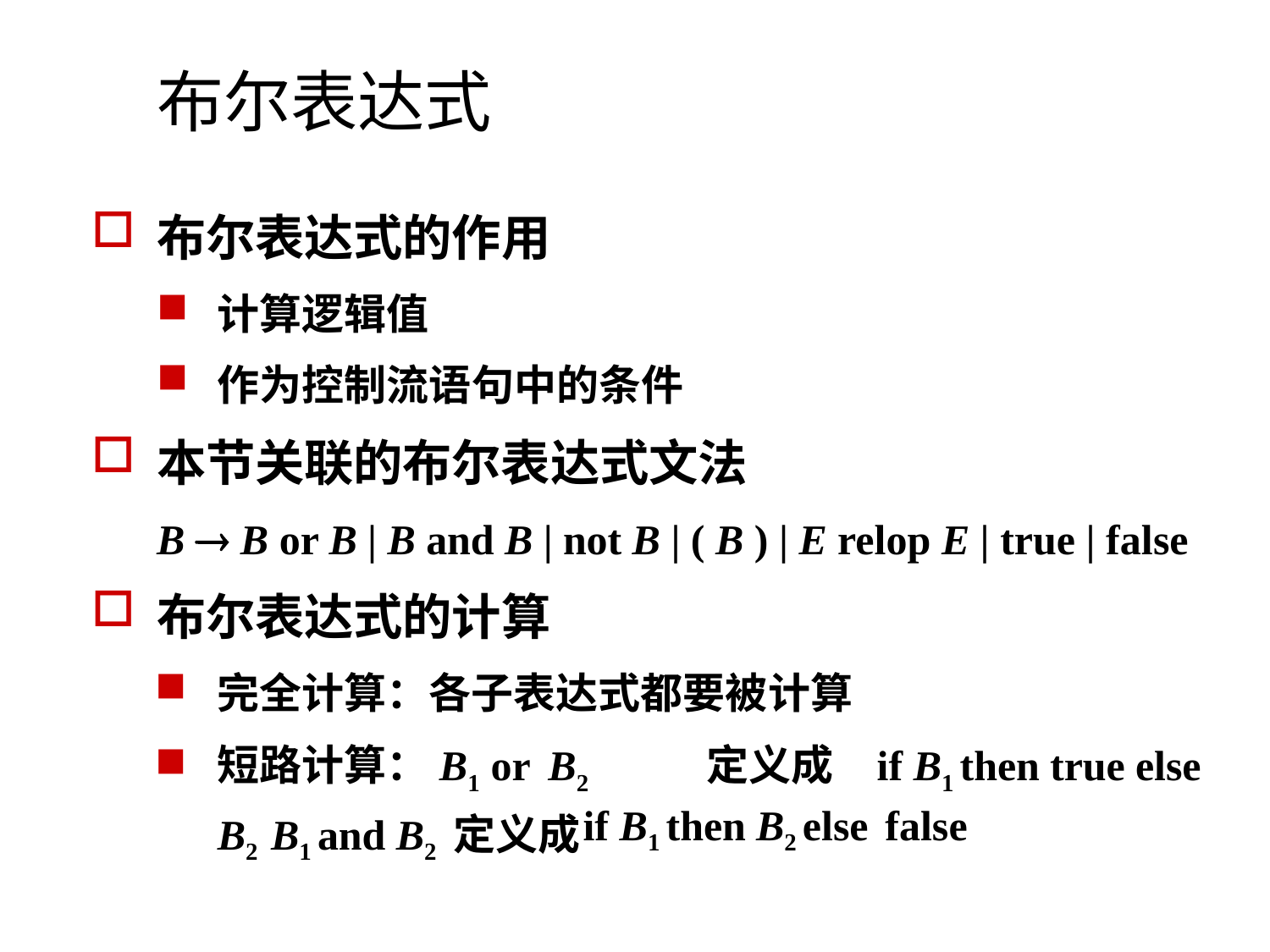

# 布尔表达式
布尔表达式的作用
计算逻辑值
作为控制流语句中的条件
本节关联的布尔表达式文法
B → B or B | B and B | not B | ( B ) | E relop E | true | false
布尔表达式的计算
完全计算：各子表达式都要被计算
短路计算：B1 or B2	定义成	if B1 then true else B2  B1 and B2 定义成
if B1 then B2 else false
20